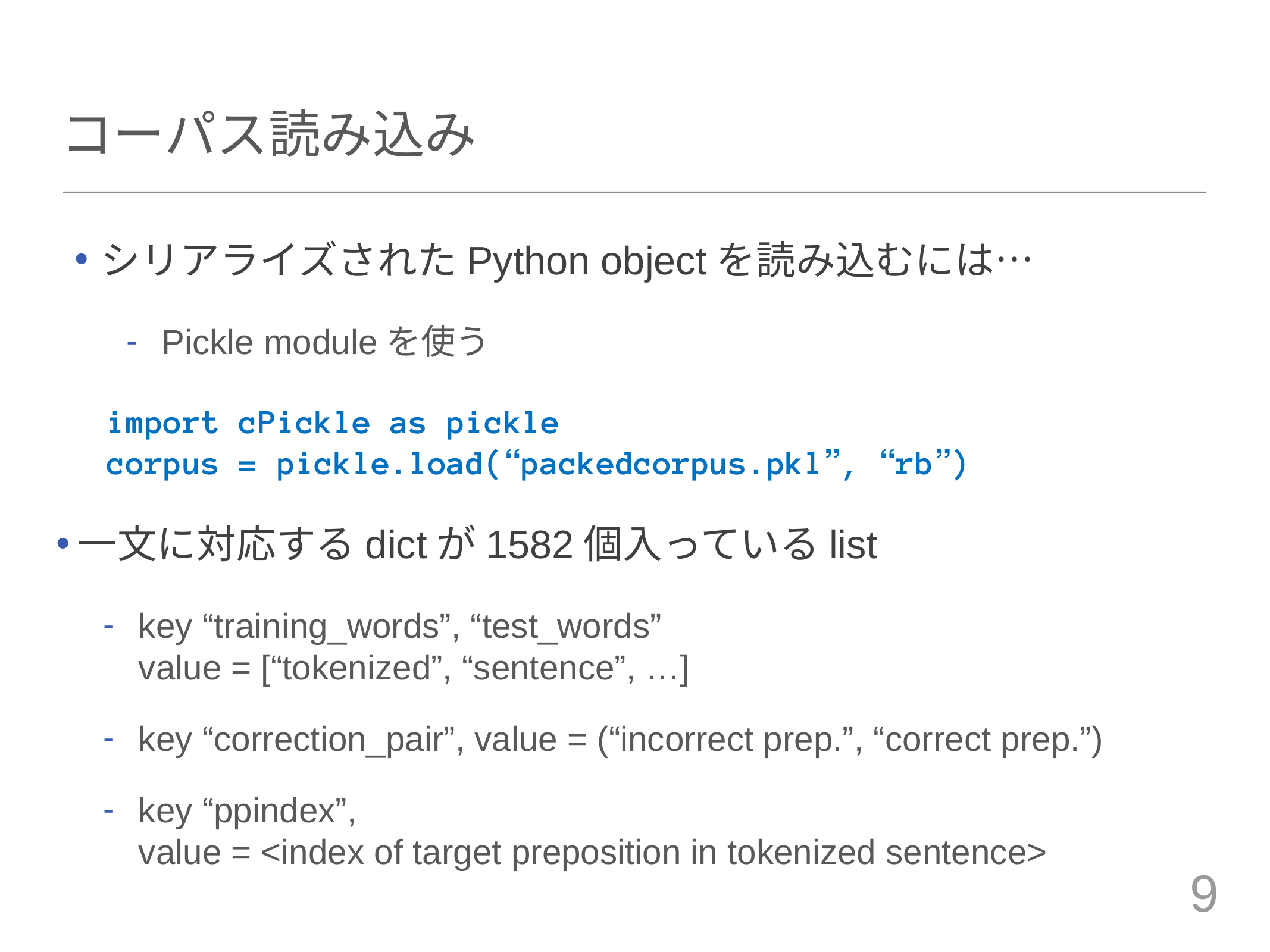

# コーパス読み込み
シリアライズされたPython objectを読み込むには…
Pickle moduleを使う
import cPickle as pickle
corpus = pickle.load(“packedcorpus.pkl”, “rb”)
一文に対応するdictが1582個入っているlist
key “training_words”, “test_words”
value = [“tokenized”, “sentence”, …]
key “correction_pair”, value = (“incorrect prep.”, “correct prep.”)
key “ppindex”,
value = <index of target preposition in tokenized sentence>
9